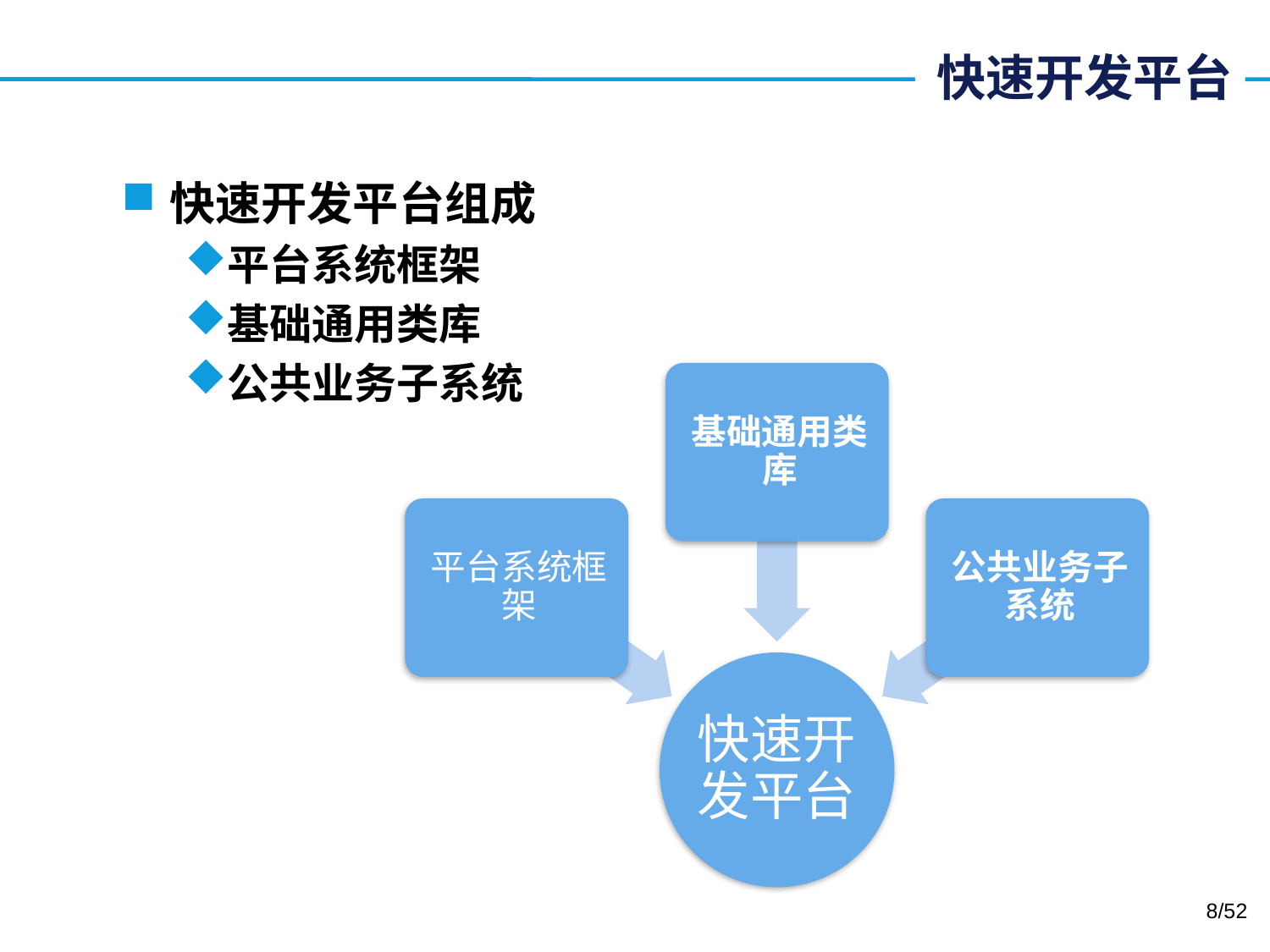

# 快速开发平台
快速开发平台组成
平台系统框架
基础通用类库
公共业务子系统

快速开发平台
平台系统框架
基础通用类库
公共业务子系统
8/52